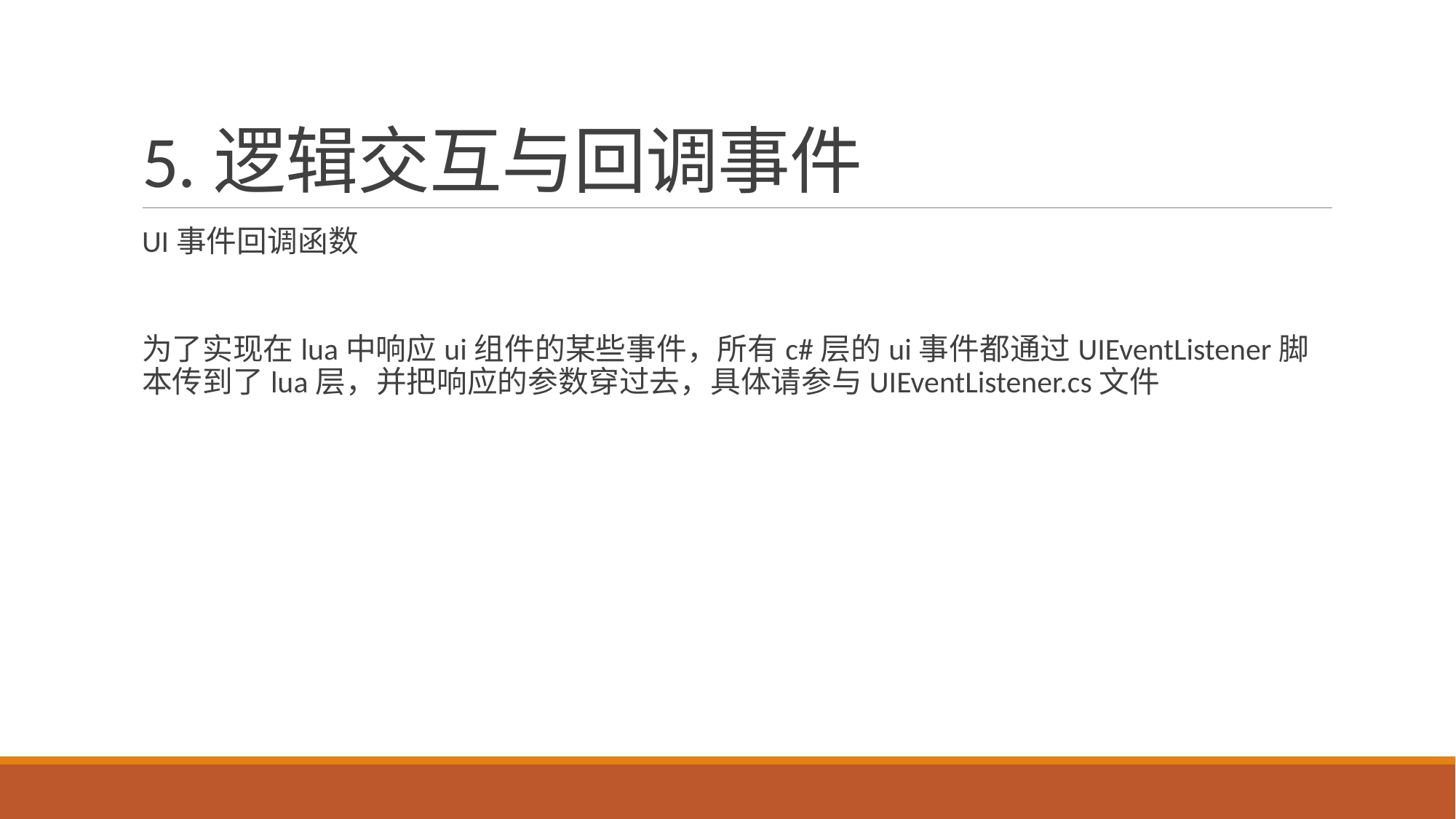

# 5.逻辑交互与回调事件
UI事件回调函数

为了实现在lua中响应ui组件的某些事件，所有c#层的ui事件都通过UIEventListener脚本传到了lua层，并把响应的参数穿过去，具体请参与UIEventListener.cs文件